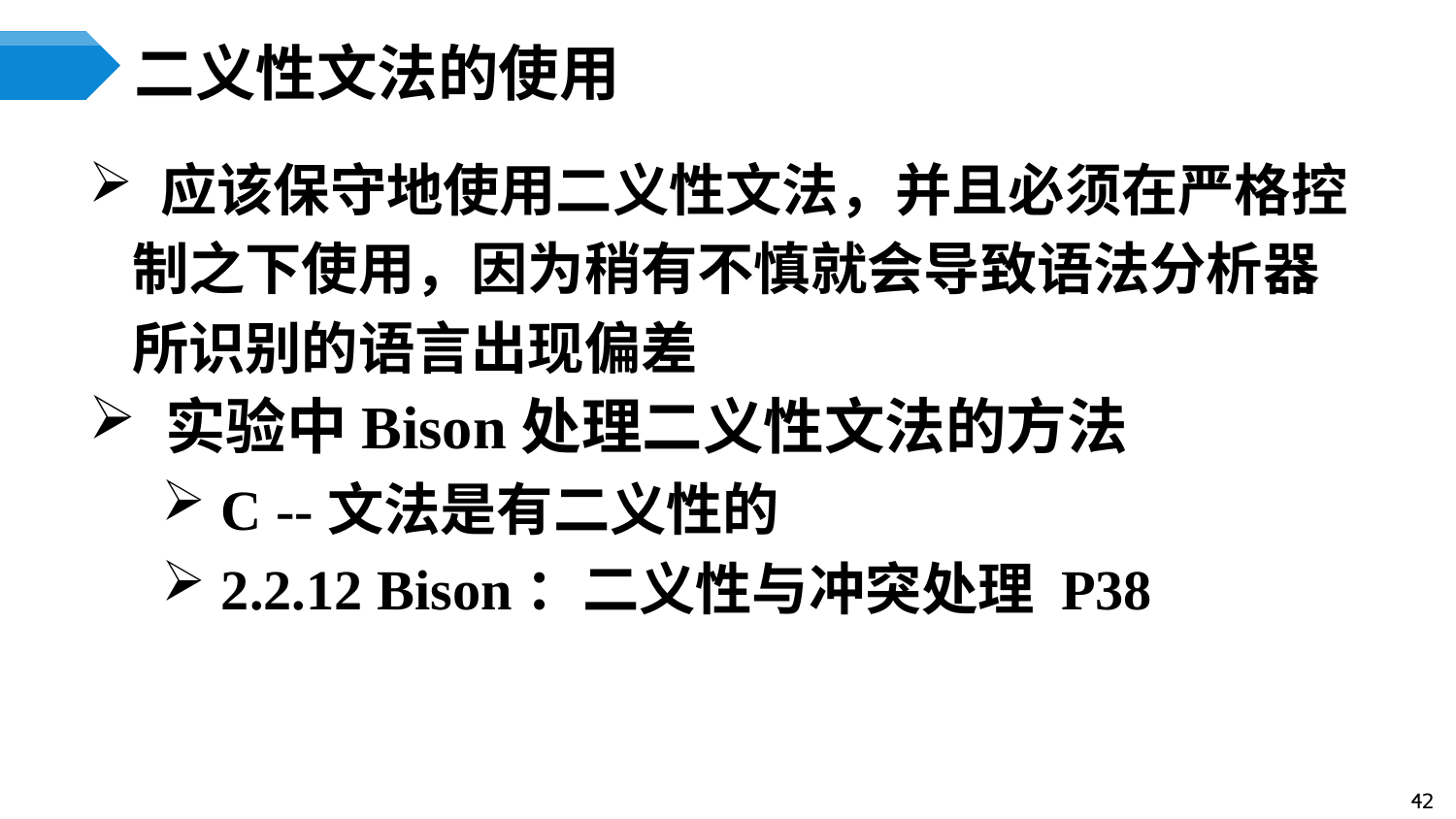

# 二义性文法的使用
 应该保守地使用二义性文法，并且必须在严格控制之下使用，因为稍有不慎就会导致语法分析器所识别的语言出现偏差
 实验中Bison处理二义性文法的方法
 C --文法是有二义性的
 2.2.12 Bison：二义性与冲突处理 P38
42